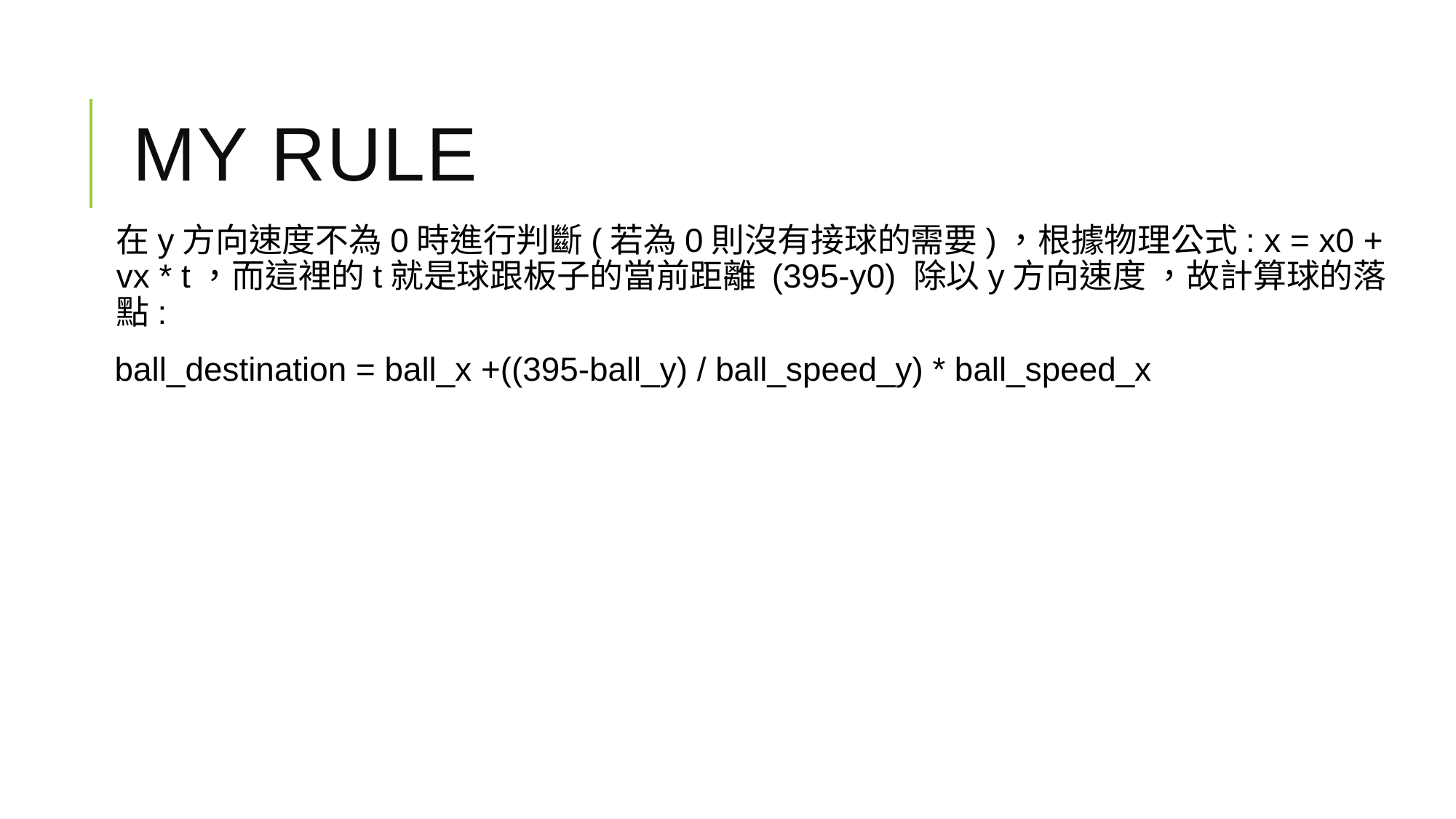

# My Rule
在y方向速度不為0時進行判斷(若為0則沒有接球的需要)，根據物理公式: x = x0 + vx * t，而這裡的t就是球跟板子的當前距離 (395-y0) 除以y方向速度 ，故計算球的落點:
 ball_destination = ball_x +((395-ball_y) / ball_speed_y) * ball_speed_x